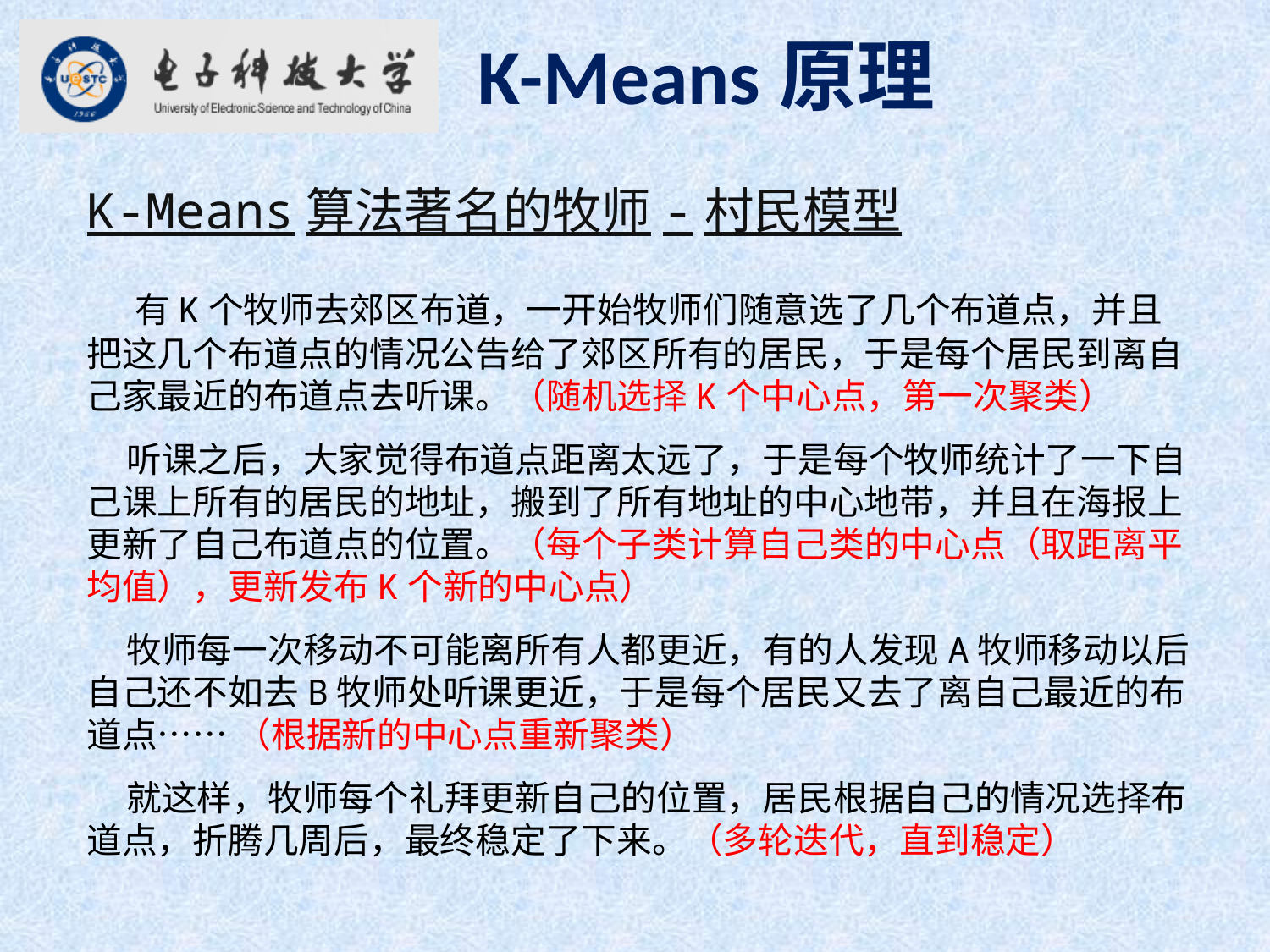

K-Means原理
K-Means算法著名的牧师-村民模型
    有K个牧师去郊区布道，一开始牧师们随意选了几个布道点，并且把这几个布道点的情况公告给了郊区所有的居民，于是每个居民到离自己家最近的布道点去听课。（随机选择K个中心点，第一次聚类）
    听课之后，大家觉得布道点距离太远了，于是每个牧师统计了一下自己课上所有的居民的地址，搬到了所有地址的中心地带，并且在海报上更新了自己布道点的位置。（每个子类计算自己类的中心点（取距离平均值），更新发布K个新的中心点）
    牧师每一次移动不可能离所有人都更近，有的人发现A牧师移动以后自己还不如去B牧师处听课更近，于是每个居民又去了离自己最近的布道点…… （根据新的中心点重新聚类）
    就这样，牧师每个礼拜更新自己的位置，居民根据自己的情况选择布道点，折腾几周后，最终稳定了下来。（多轮迭代，直到稳定）